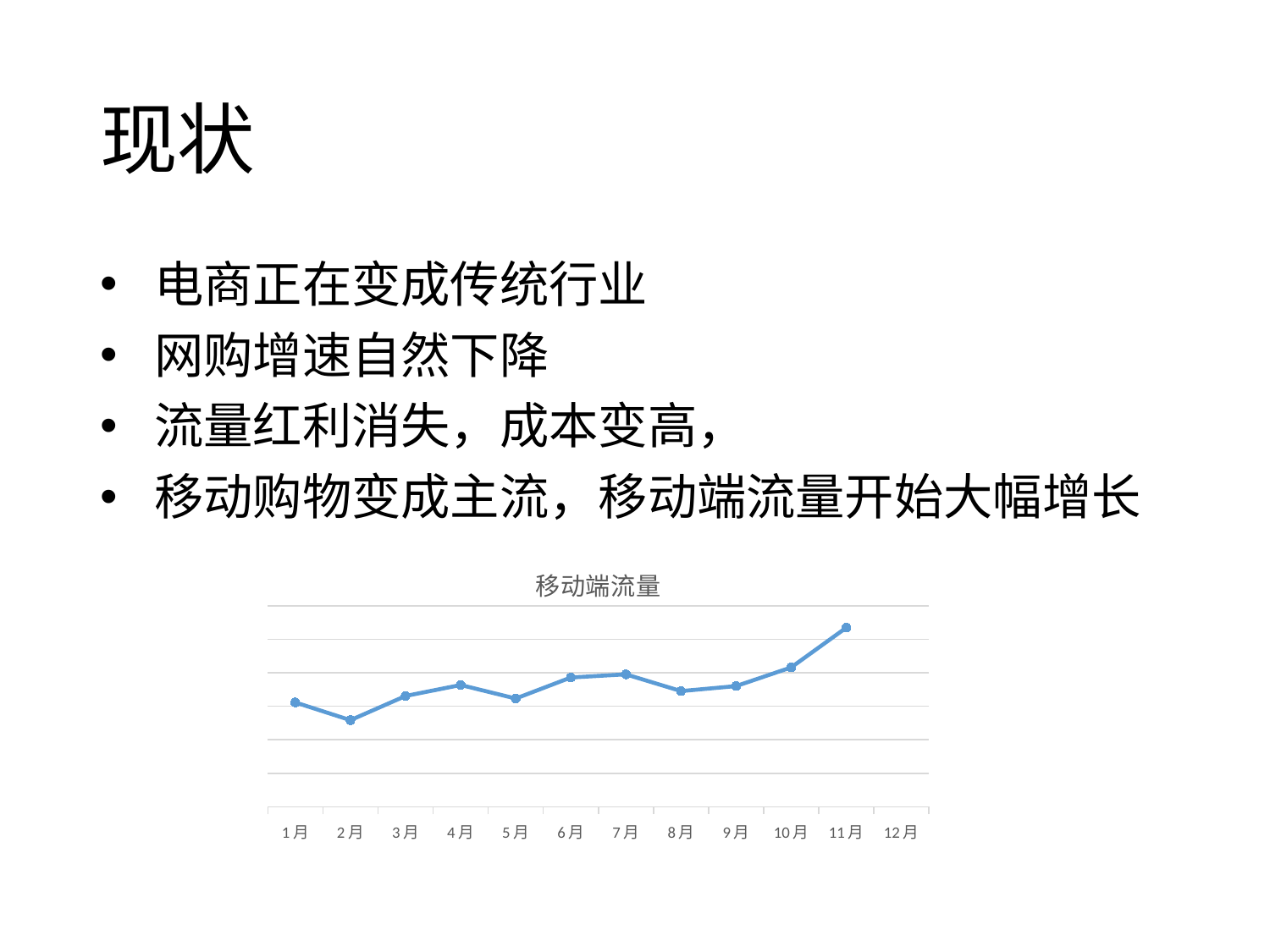

# 现状
 电商正在变成传统行业
 网购增速自然下降
 流量红利消失，成本变高，
 移动购物变成主流，移动端流量开始大幅增长

### Chart: 移动端流量

| Category |  |
|---|---|
| 1月 | 62309641.0 |
| 2月 | 51686709.0 |
| 3月 | 66151814.0 |
| 4月 | 72724580.0 |
| 5月 | 64646549.0 |
| 6月 | 77191726.0 |
| 7月 | 79060395.0 |
| 8月 | 69070919.0 |
| 9月 | 72068729.0 |
| 10月 | 83229155.0 |
| 11月 | 106921670.0 |
| 12月 | None |